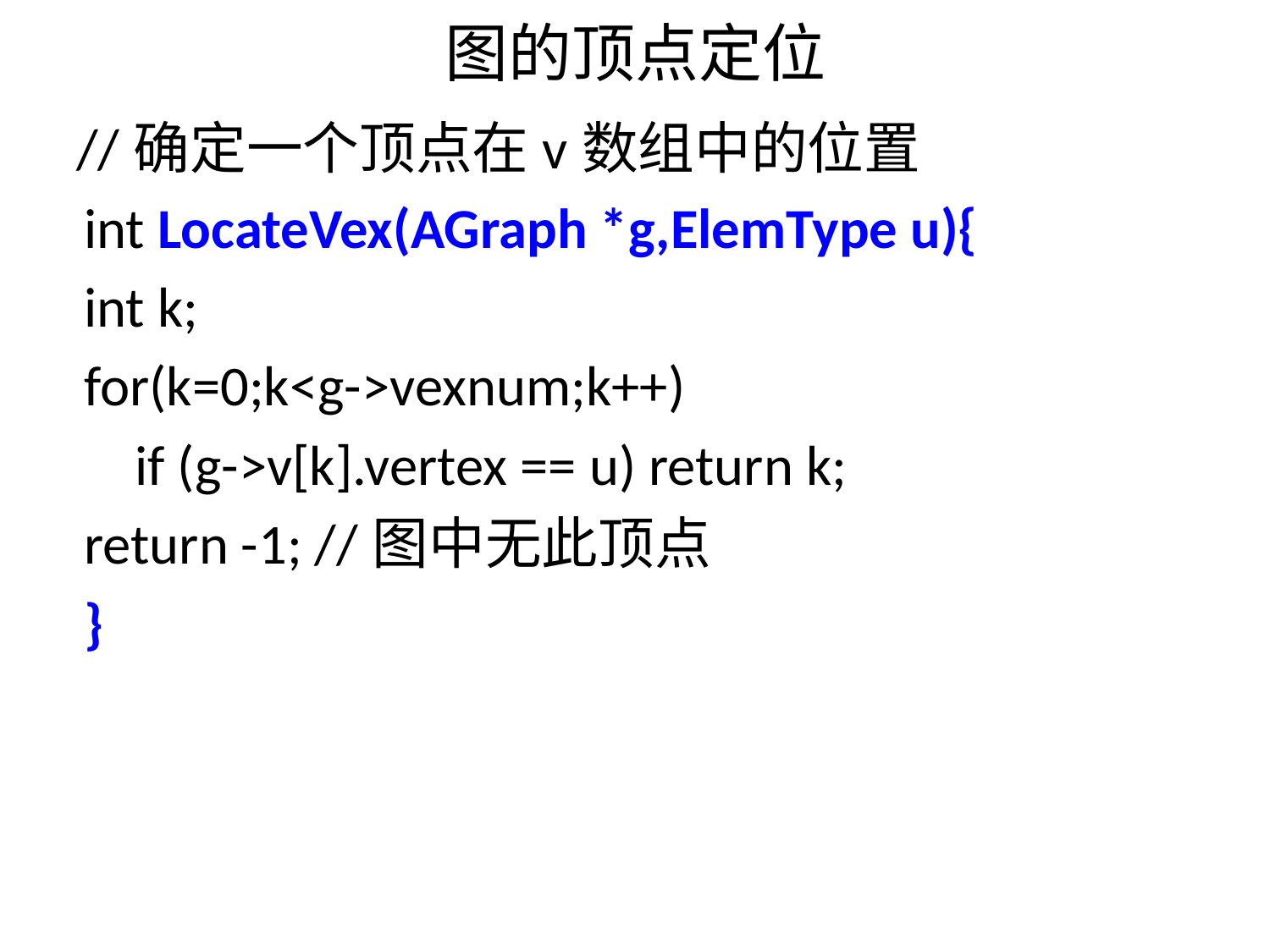

# 图的顶点定位
//确定一个顶点在v数组中的位置
int LocateVex(AGraph *g,ElemType u){
int k;
for(k=0;k<g->vexnum;k++)
    if (g->v[k].vertex == u) return k;
return -1; //图中无此顶点
}